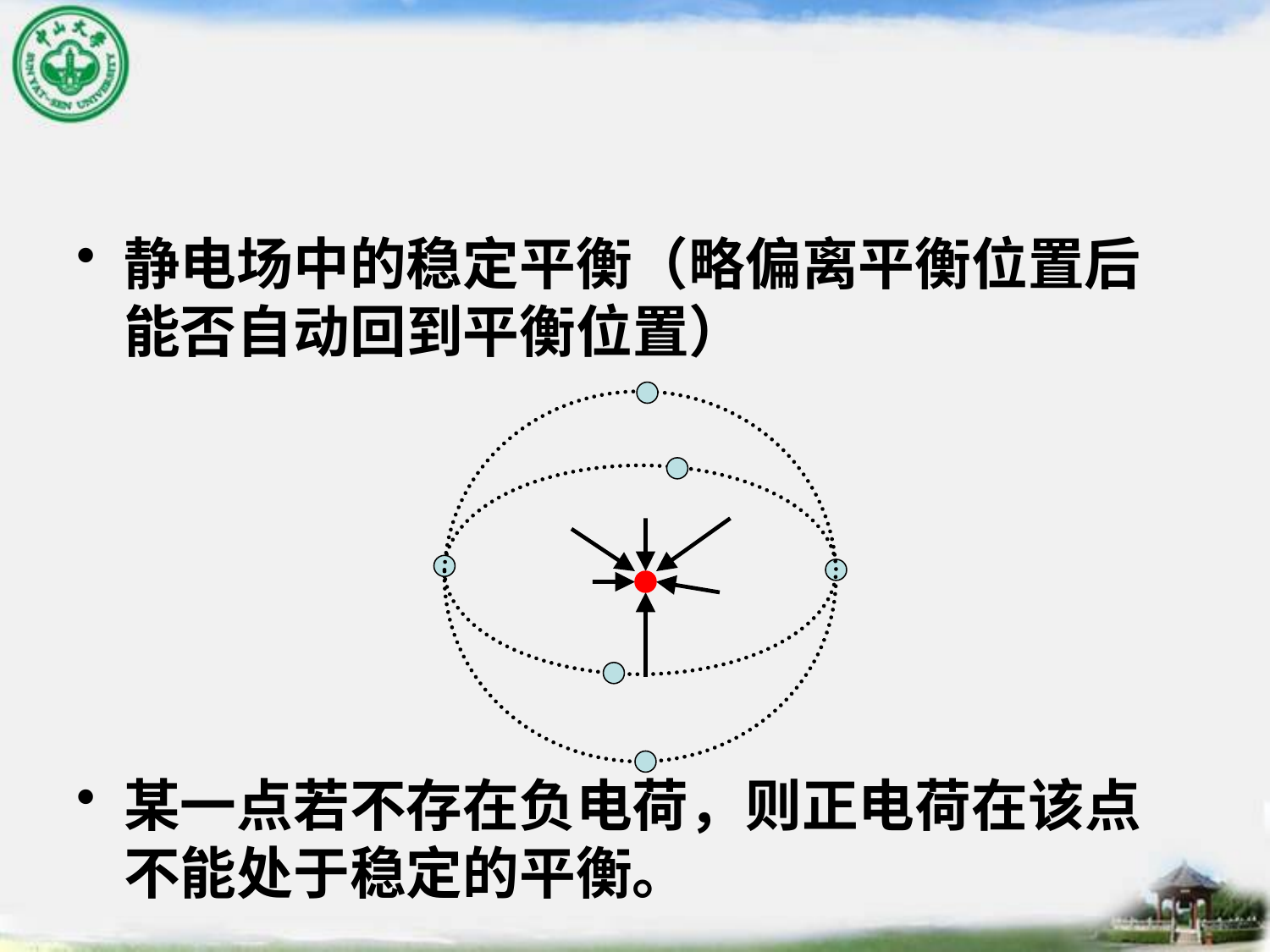

#
静电场中的稳定平衡（略偏离平衡位置后能否自动回到平衡位置）

某一点若不存在负电荷，则正电荷在该点不能处于稳定的平衡。

38